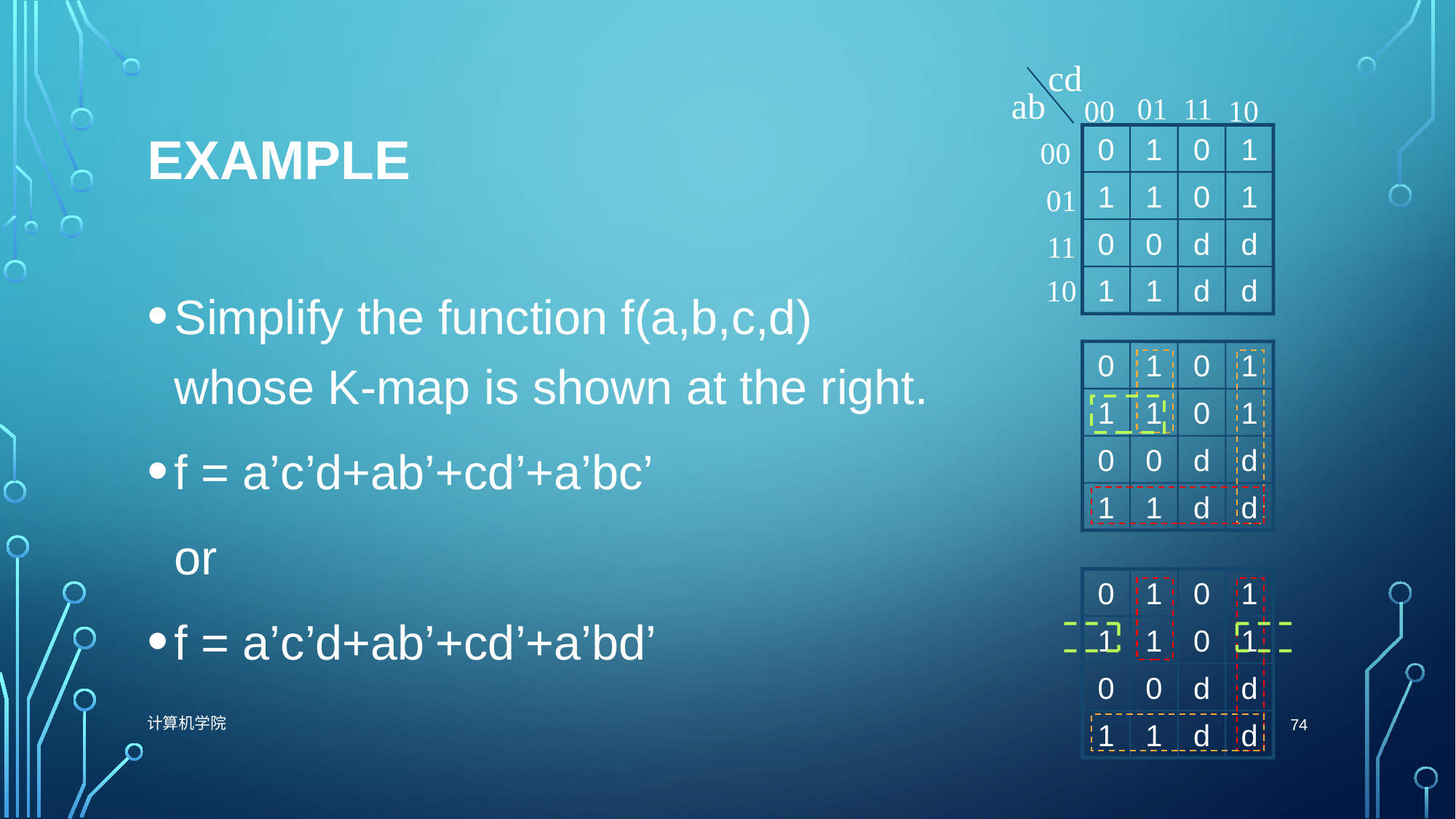

cd

# Example
ab
 01
 11
00
 10
0

1

0

1

00
1

1
0
1
 01
0

0
d
d
 11
 10
1

1
d
d
Simplify the function f(a,b,c,d) whose K-map is shown at the right.
f = a’c’d+ab’+cd’+a’bc’
	or
f = a’c’d+ab’+cd’+a’bd’

0

1

0

1

1

1
0
1

0

0
d
d
1

1
d
d

0

1

0

1

1

1
0
1

0

0
d
d
74
计算机学院
1

1
d
d